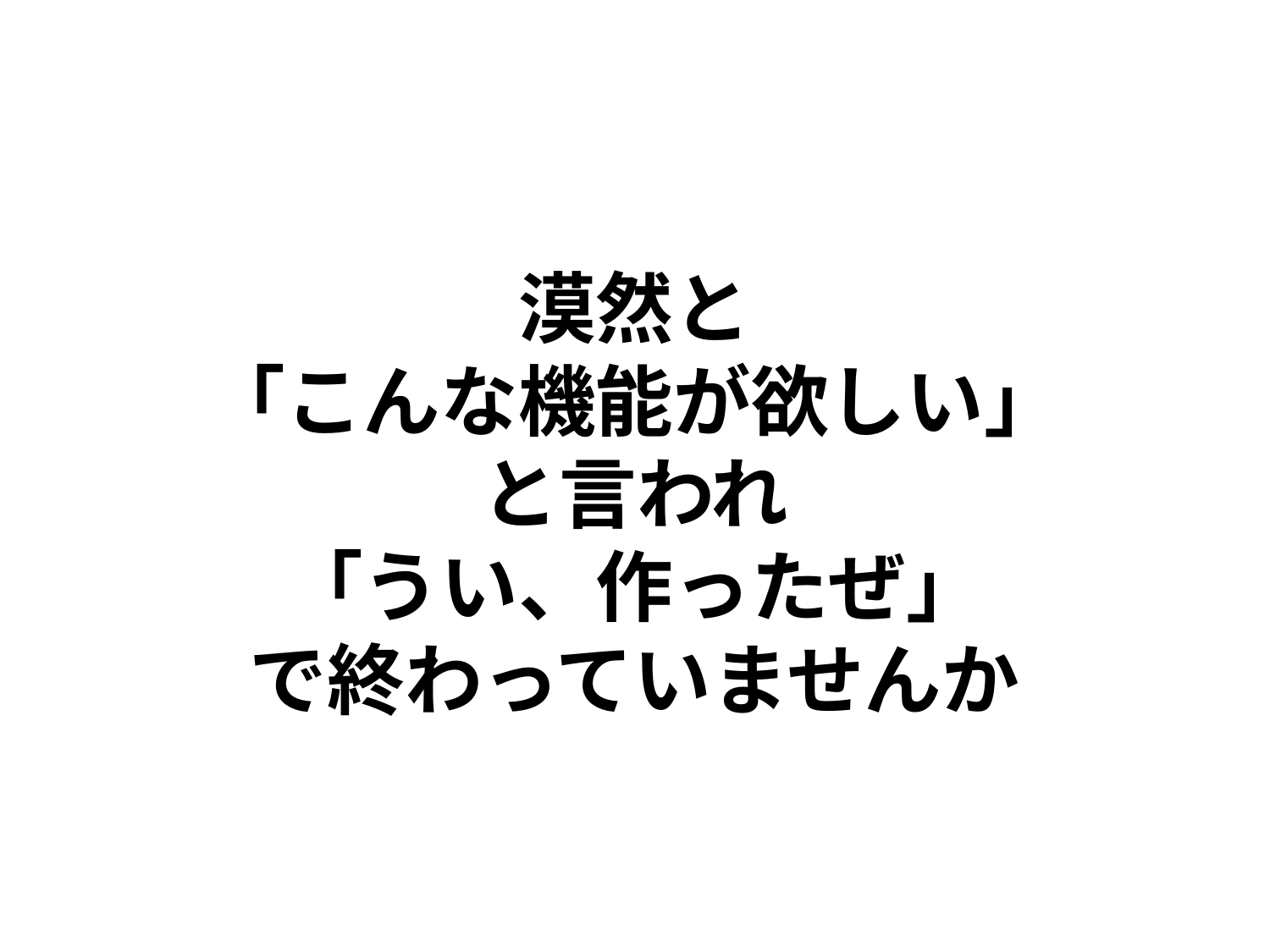

# 漠然と 「こんな機能が欲しい」 と言われ 「うい、作ったぜ」 で終わっていませんか